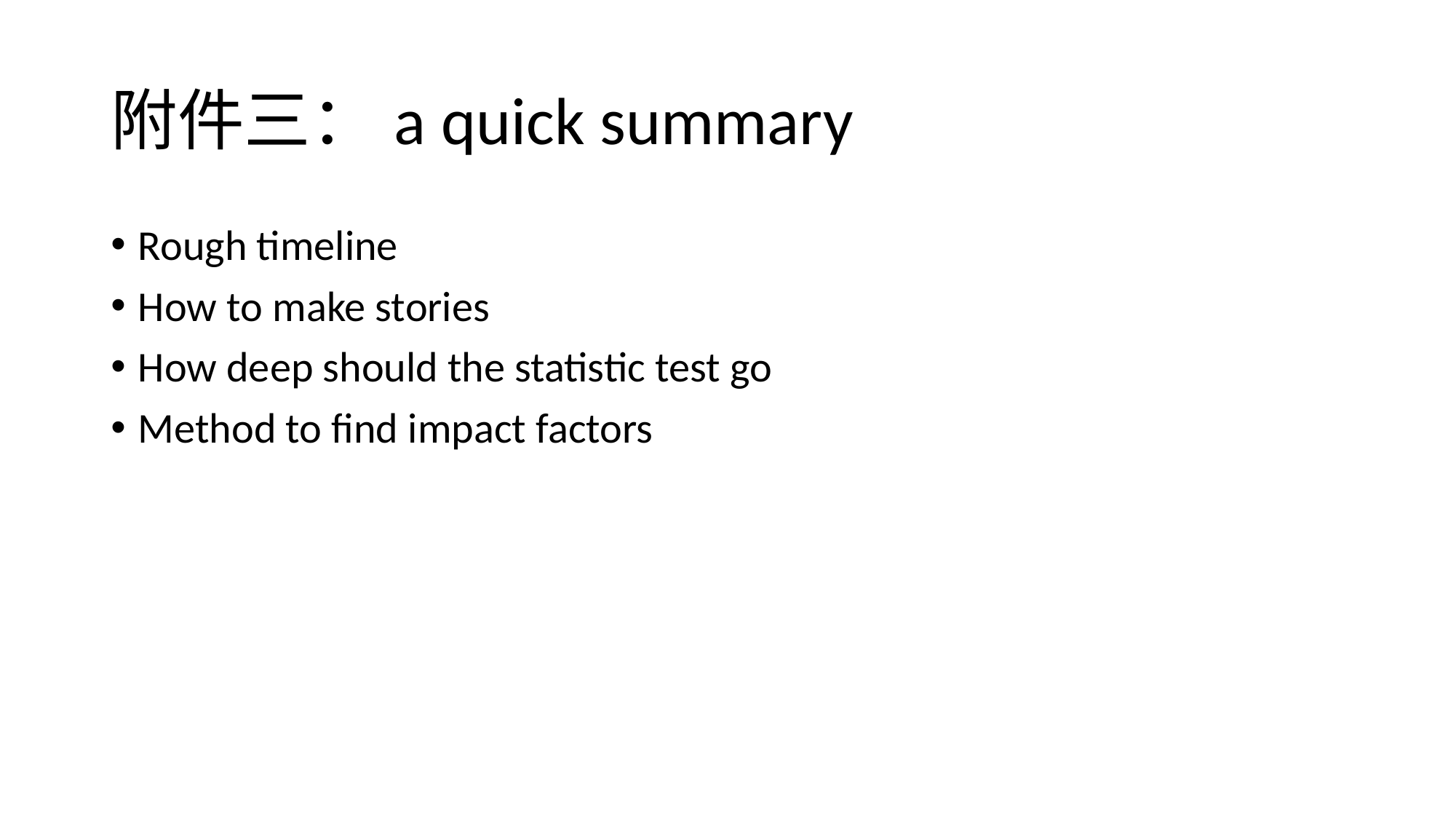

# 附件三：a quick summary
Rough timeline
How to make stories
How deep should the statistic test go
Method to find impact factors